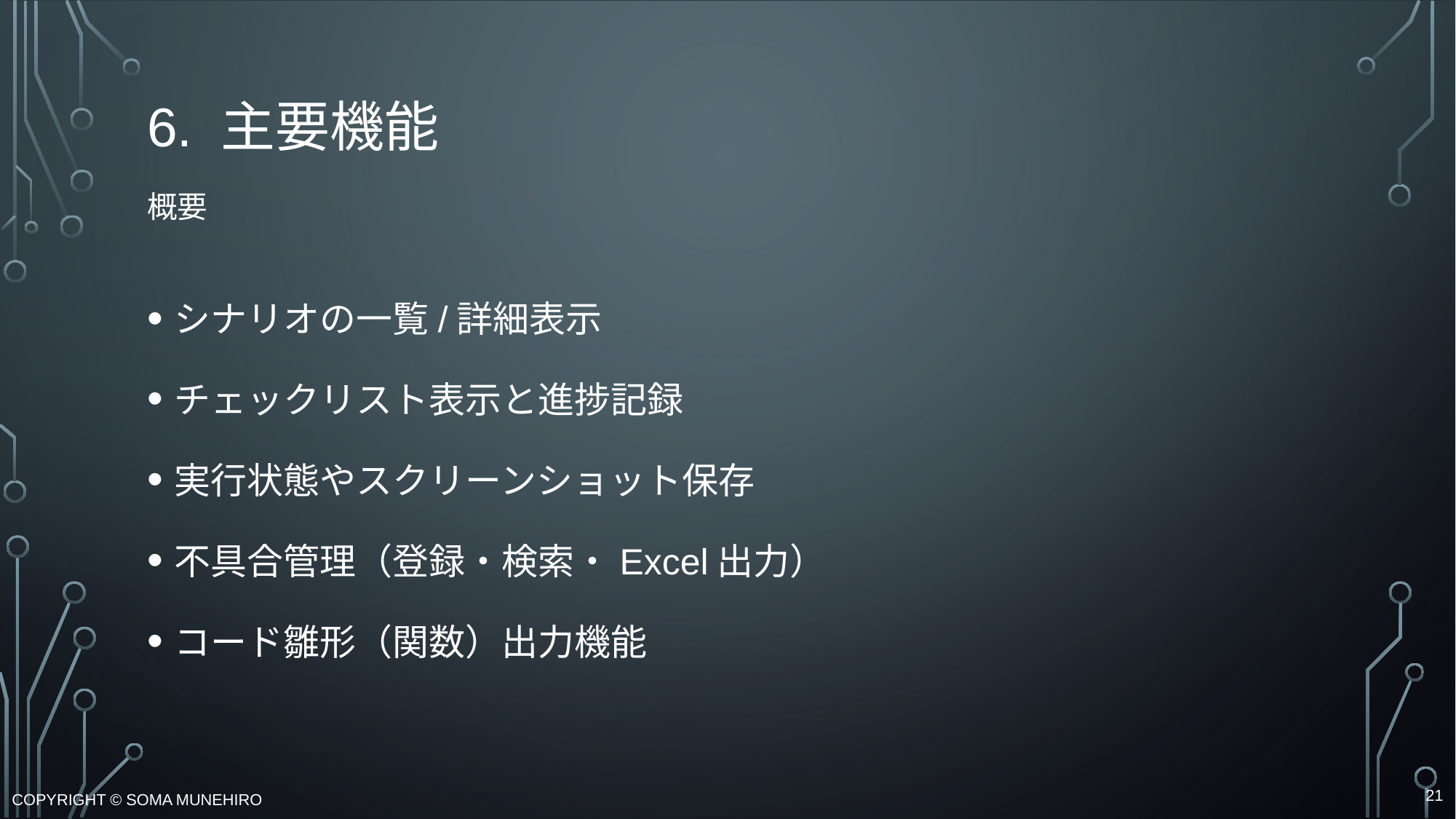

# 6. 主要機能 概要
シナリオの一覧/詳細表示
チェックリスト表示と進捗記録
実行状態やスクリーンショット保存
不具合管理（登録・検索・Excel出力）
コード雛形（関数）出力機能
21
Copyright © Soma Munehiro